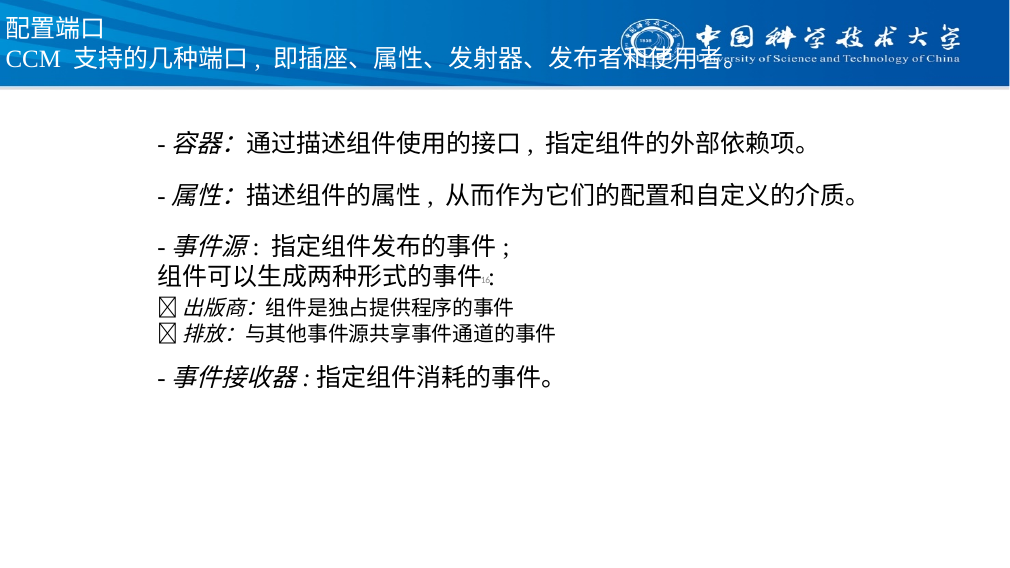

# 配置端口 CCM 支持的几种端口, 即插座、属性、发射器、发布者和使用者。
-容器：通过描述组件使用的接口, 指定组件的外部依赖项。
-属性：描述组件的属性, 从而作为它们的配置和自定义的介质。
-事件源: 指定组件发布的事件;
组件可以生成两种形式的事件:
÷出版商：组件是独占提供程序的事件
÷排放：与其他事件源共享事件通道的事件
-事件接收器:指定组件消耗的事件。
16